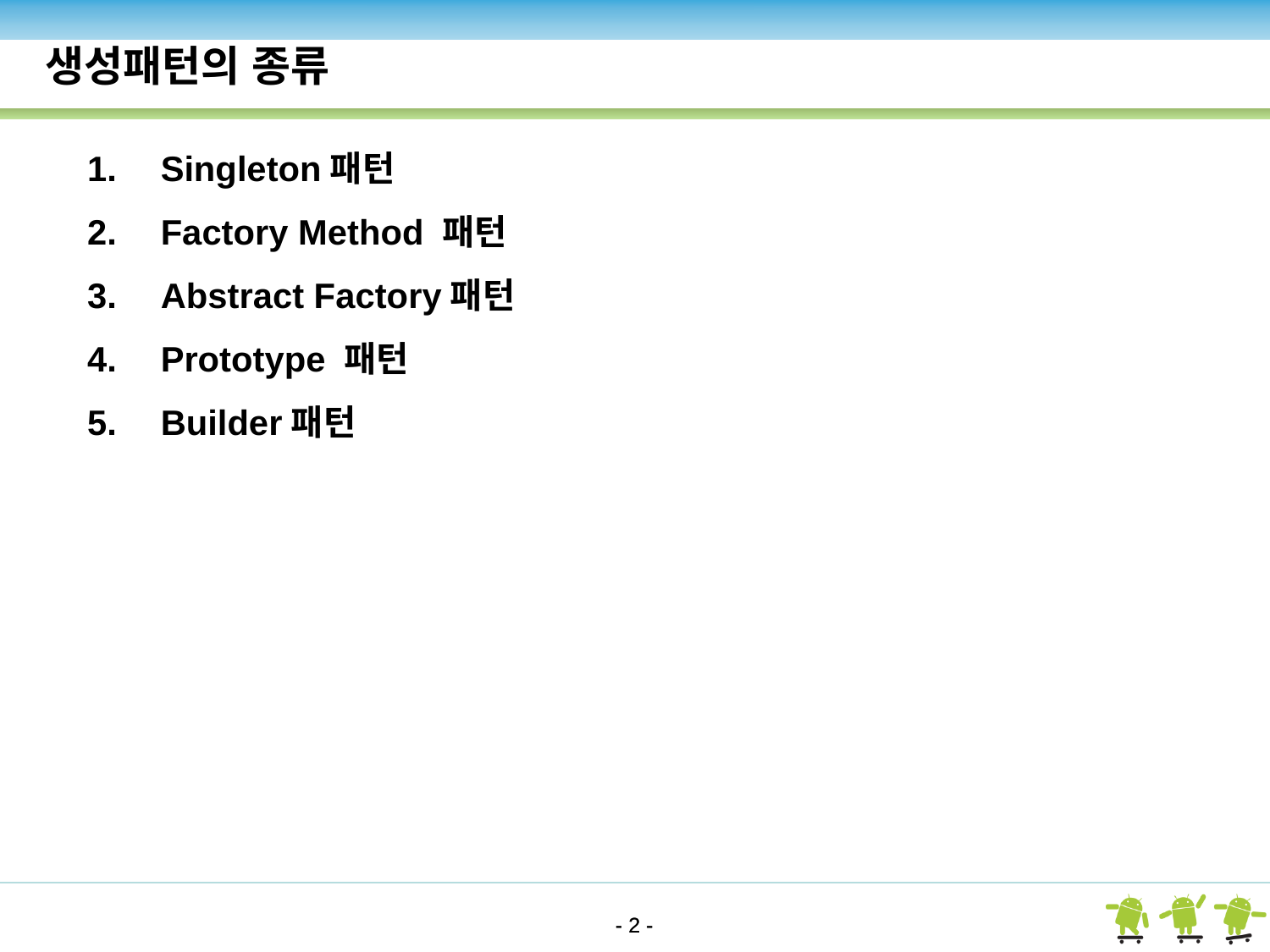

생성패턴의 종류
 Singleton패턴
 Factory Method 패턴
 Abstract Factory패턴
 Prototype 패턴
 Builder패턴
- 2 -
- 2 -